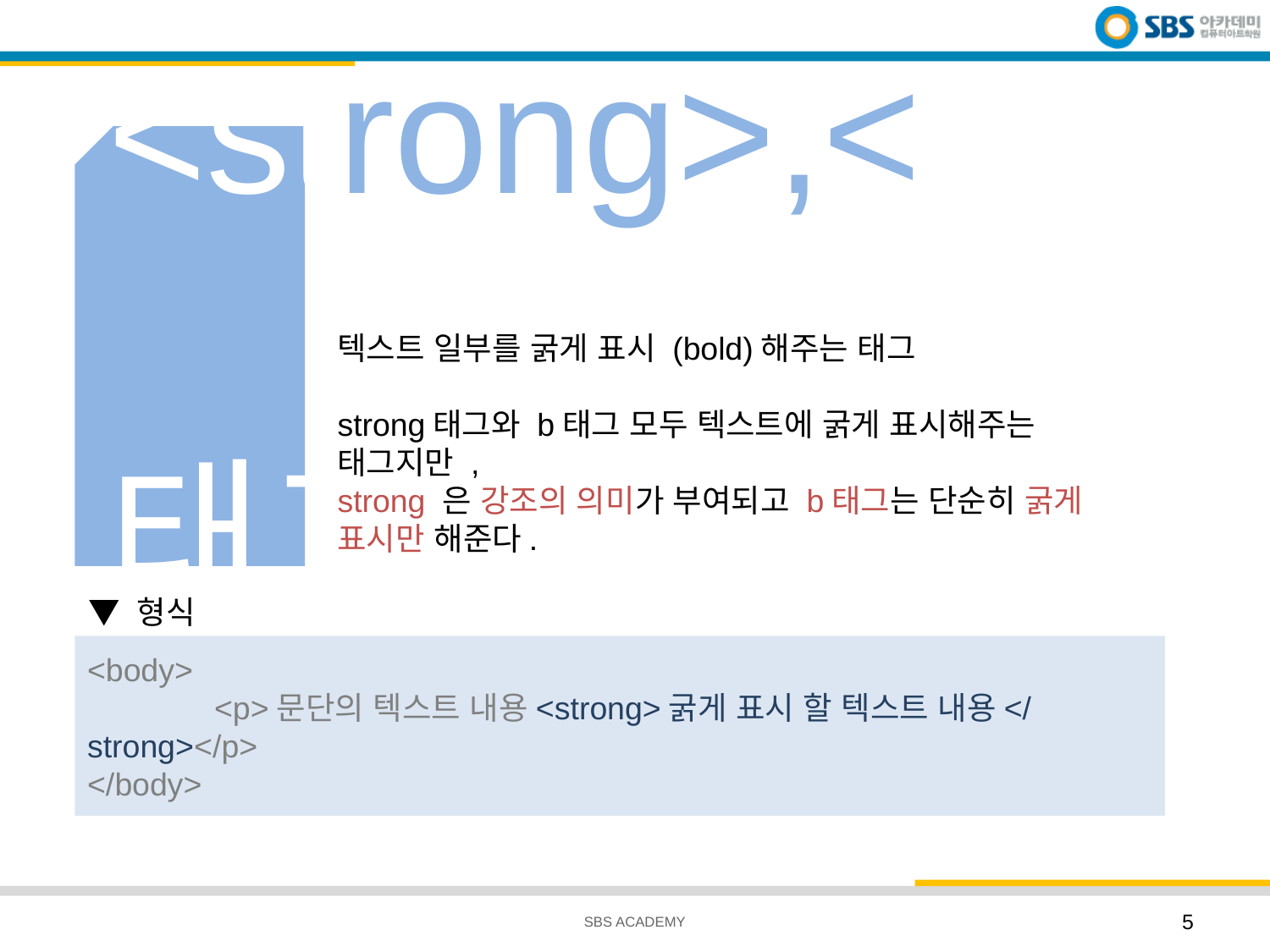

# <strong>,<b> 태그
텍스트 일부를 굵게 표시 (bold)해주는 태그

strong태그와 b태그 모두 텍스트에 굵게 표시해주는 태그지만 ,
strong 은 강조의 의미가 부여되고 b태그는 단순히 굵게 표시만 해준다.
▼ 형식
<body>
	<p>문단의 텍스트 내용<strong>굵게 표시 할 텍스트 내용</strong></p>
</body>
SBS ACADEMY
5